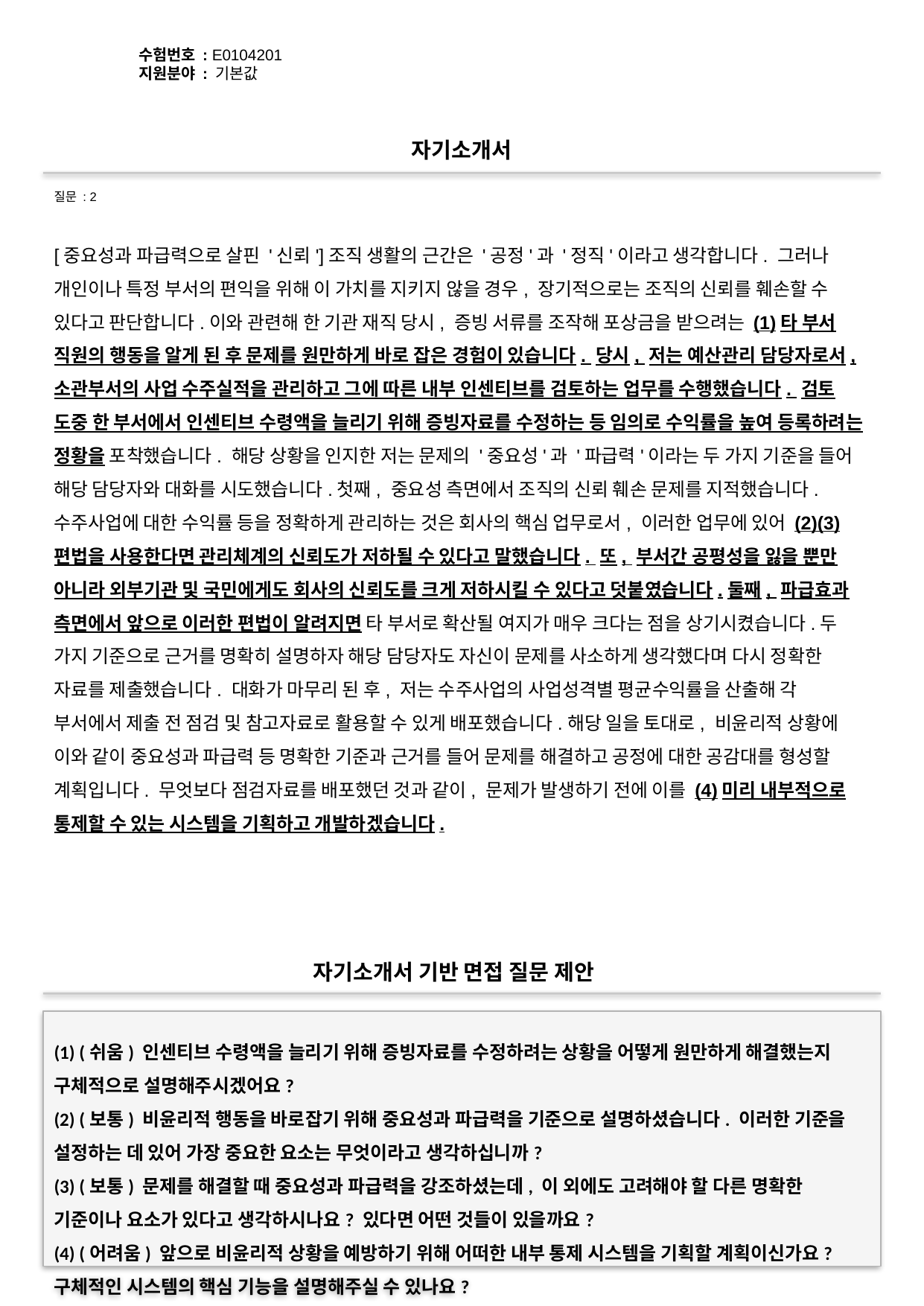

수험번호 : E0104201
지원분야 : 기본값
#

자기소개서

질문 : 2

[중요성과 파급력으로 살핀 '신뢰']조직 생활의 근간은 '공정'과 '정직'이라고 생각합니다. 그러나 개인이나 특정 부서의 편익을 위해 이 가치를 지키지 않을 경우, 장기적으로는 조직의 신뢰를 훼손할 수 있다고 판단합니다.이와 관련해 한 기관 재직 당시, 증빙 서류를 조작해 포상금을 받으려는 (1)타 부서 직원의 행동을 알게 된 후 문제를 원만하게 바로 잡은 경험이 있습니다. 당시, 저는 예산관리 담당자로서, 소관부서의 사업 수주실적을 관리하고 그에 따른 내부 인센티브를 검토하는 업무를 수행했습니다. 검토 도중 한 부서에서 인센티브 수령액을 늘리기 위해 증빙자료를 수정하는 등 임의로 수익률을 높여 등록하려는 정황을 포착했습니다. 해당 상황을 인지한 저는 문제의 '중요성'과 '파급력'이라는 두 가지 기준을 들어 해당 담당자와 대화를 시도했습니다.첫째, 중요성 측면에서 조직의 신뢰 훼손 문제를 지적했습니다. 수주사업에 대한 수익률 등을 정확하게 관리하는 것은 회사의 핵심 업무로서, 이러한 업무에 있어 (2)(3)편법을 사용한다면 관리체계의 신뢰도가 저하될 수 있다고 말했습니다. 또, 부서간 공평성을 잃을 뿐만 아니라 외부기관 및 국민에게도 회사의 신뢰도를 크게 저하시킬 수 있다고 덧붙였습니다.둘째, 파급효과 측면에서 앞으로 이러한 편법이 알려지면 타 부서로 확산될 여지가 매우 크다는 점을 상기시켰습니다.두 가지 기준으로 근거를 명확히 설명하자 해당 담당자도 자신이 문제를 사소하게 생각했다며 다시 정확한 자료를 제출했습니다. 대화가 마무리 된 후, 저는 수주사업의 사업성격별 평균수익률을 산출해 각 부서에서 제출 전 점검 및 참고자료로 활용할 수 있게 배포했습니다.해당 일을 토대로, 비윤리적 상황에 이와 같이 중요성과 파급력 등 명확한 기준과 근거를 들어 문제를 해결하고 공정에 대한 공감대를 형성할 계획입니다. 무엇보다 점검자료를 배포했던 것과 같이, 문제가 발생하기 전에 이를 (4)미리 내부적으로 통제할 수 있는 시스템을 기획하고 개발하겠습니다.

자기소개서 기반 면접 질문 제안

(1) (쉬움) 인센티브 수령액을 늘리기 위해 증빙자료를 수정하려는 상황을 어떻게 원만하게 해결했는지 구체적으로 설명해주시겠어요?
(2) (보통) 비윤리적 행동을 바로잡기 위해 중요성과 파급력을 기준으로 설명하셨습니다. 이러한 기준을 설정하는 데 있어 가장 중요한 요소는 무엇이라고 생각하십니까?
(3) (보통) 문제를 해결할 때 중요성과 파급력을 강조하셨는데, 이 외에도 고려해야 할 다른 명확한 기준이나 요소가 있다고 생각하시나요? 있다면 어떤 것들이 있을까요?
(4) (어려움) 앞으로 비윤리적 상황을 예방하기 위해 어떠한 내부 통제 시스템을 기획할 계획이신가요? 구체적인 시스템의 핵심 기능을 설명해주실 수 있나요?